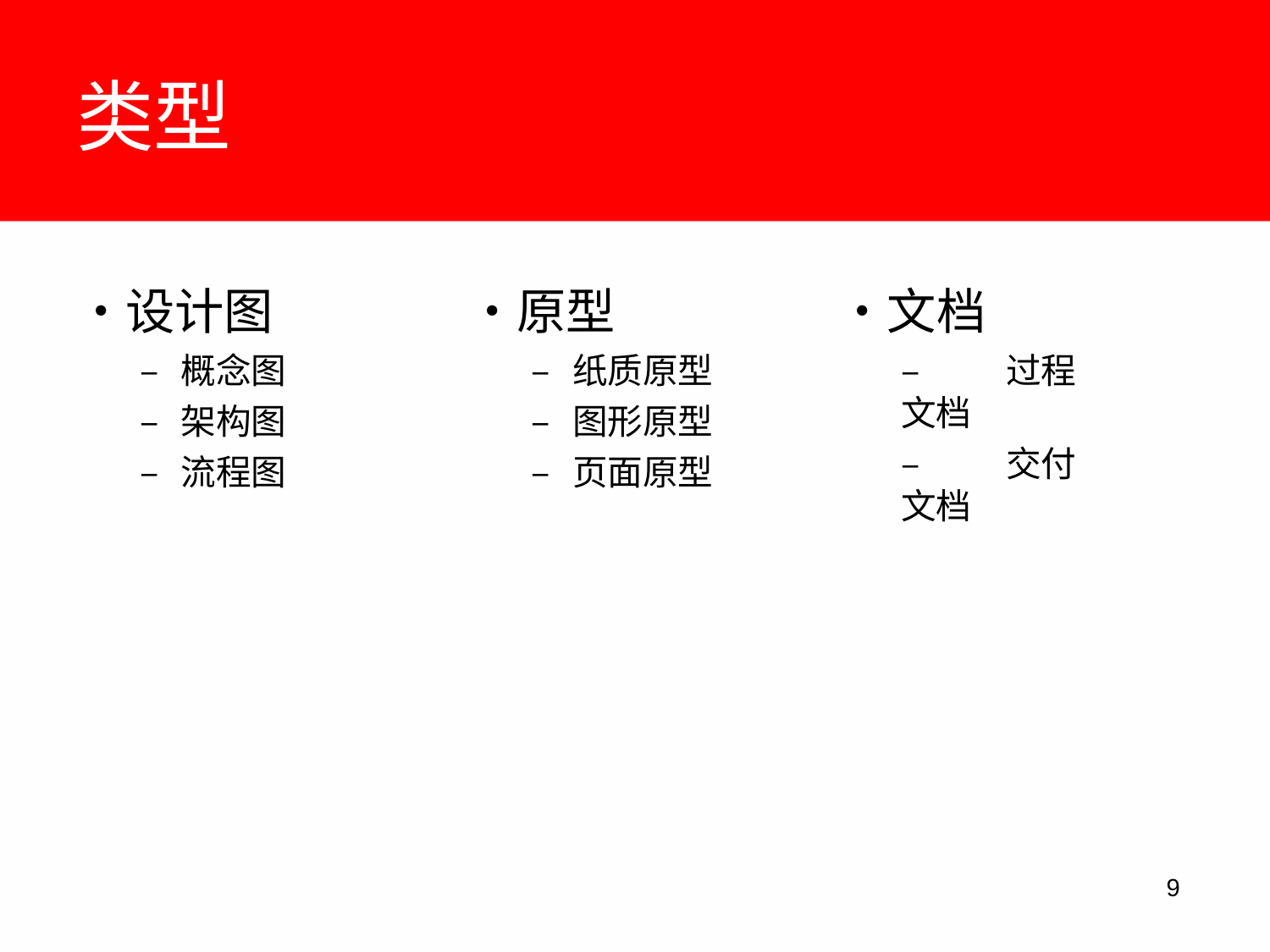

类型
•	设计图
•	原型
•	文档

–	过程文档
–	交付文档
–	概念图
–	架构图
–	流程图
–	纸质原型
–	图形原型
–	页面原型
9